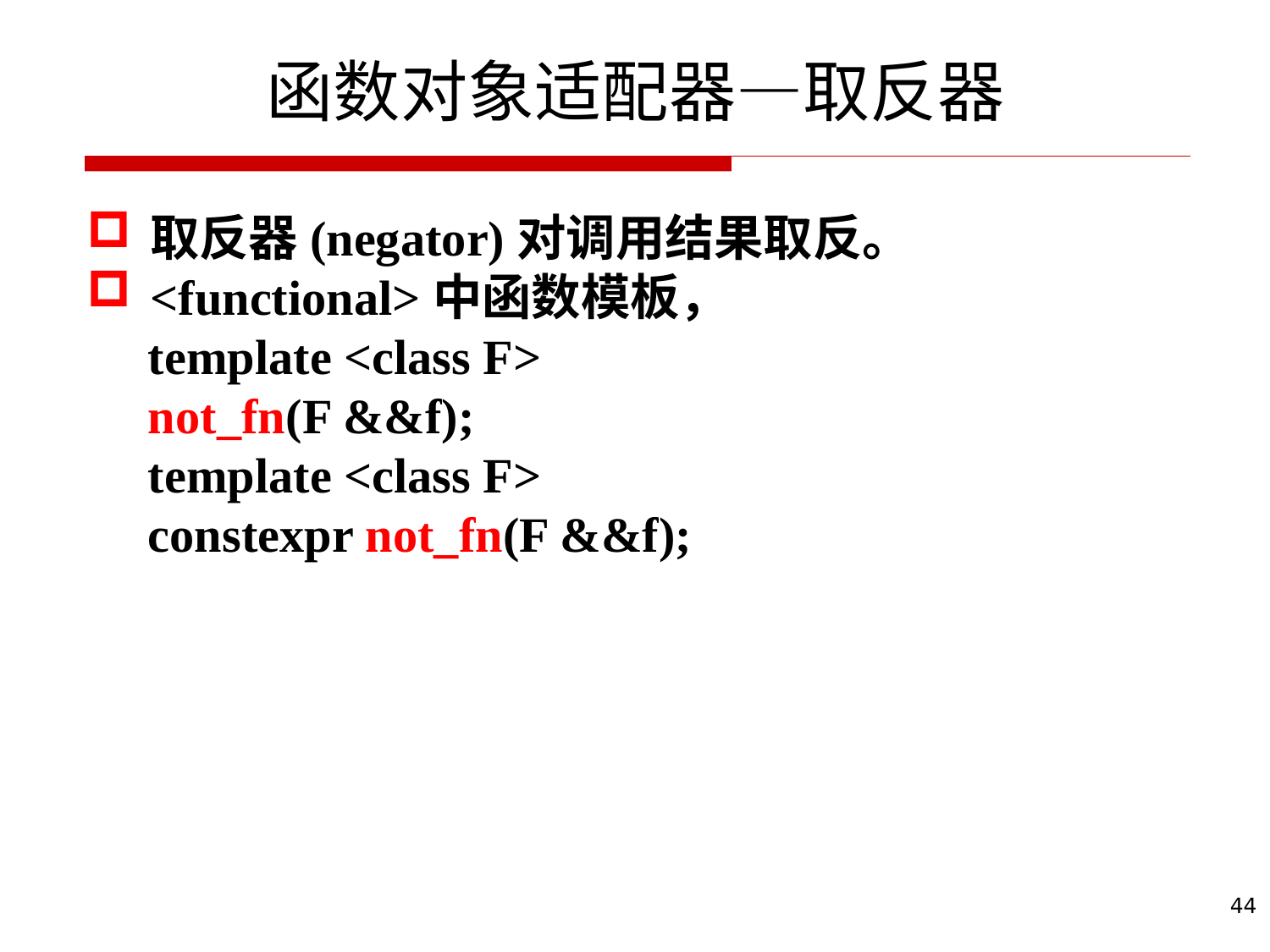

# 函数对象适配器—取反器
取反器(negator)对调用结果取反。
<functional>中函数模板，
     template <class F>
     not_fn(F &&f);
     template <class F>
     constexpr not_fn(F &&f);

44